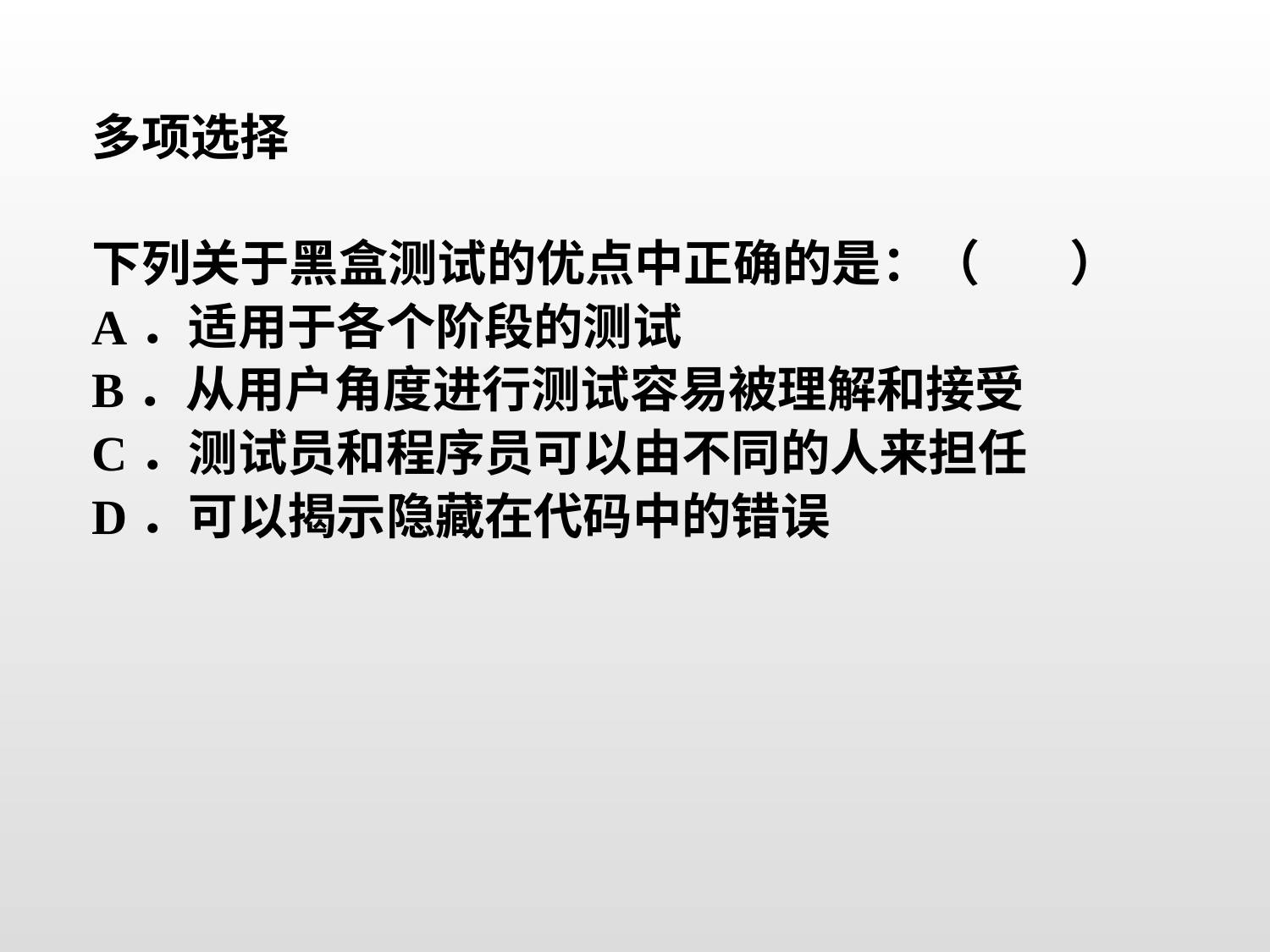

多项选择

下列关于黑盒测试的优点中正确的是：（        ）
A．适用于各个阶段的测试
B．从用户角度进行测试容易被理解和接受
C．测试员和程序员可以由不同的人来担任
D．可以揭示隐藏在代码中的错误